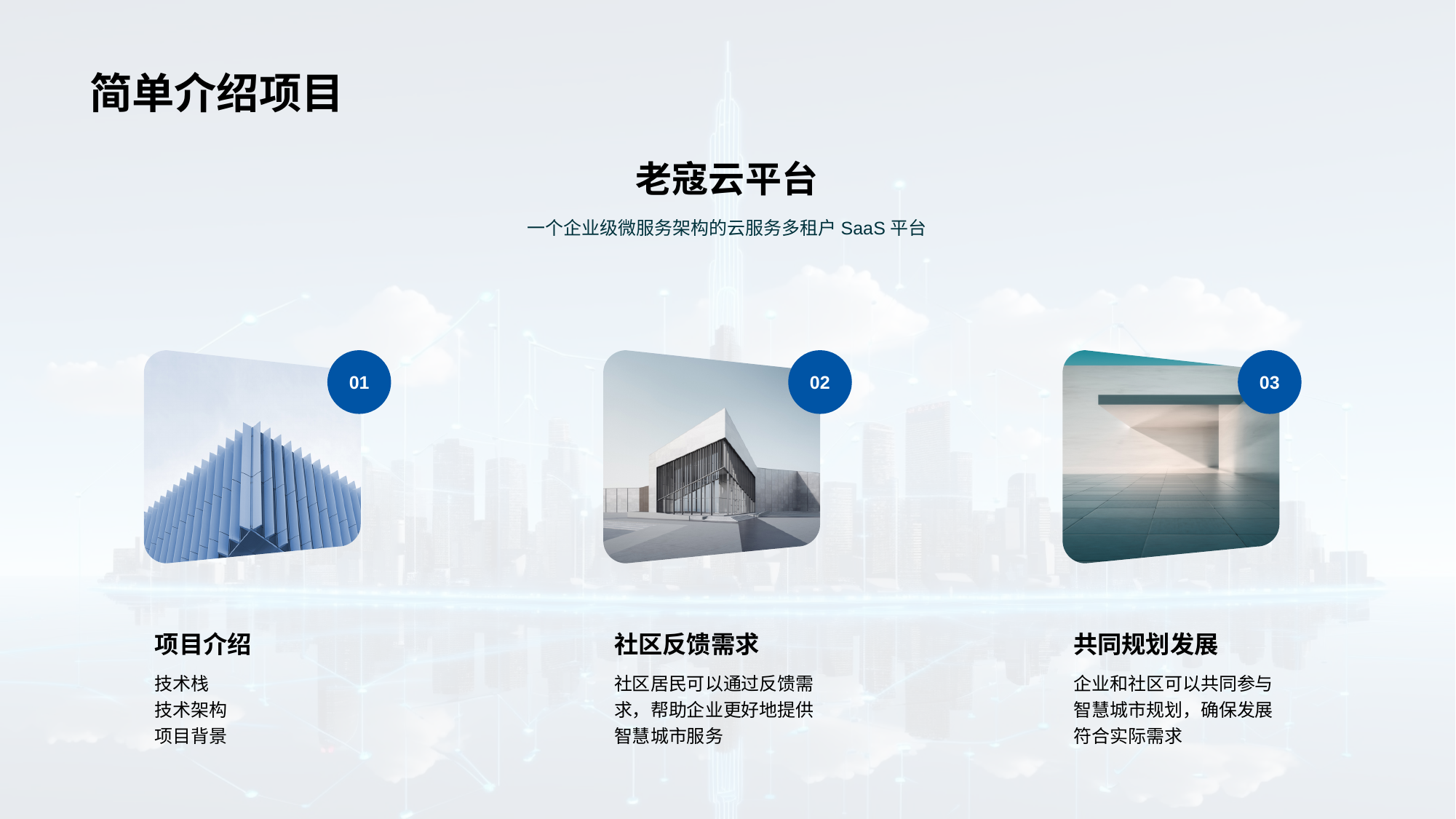

# 简单介绍项目
老寇云平台
一个企业级微服务架构的云服务多租户SaaS平台

01

02

03
项目介绍
技术栈
技术架构
项目背景
社区反馈需求
社区居民可以通过反馈需求，帮助企业更好地提供智慧城市服务
共同规划发展
企业和社区可以共同参与智慧城市规划，确保发展符合实际需求